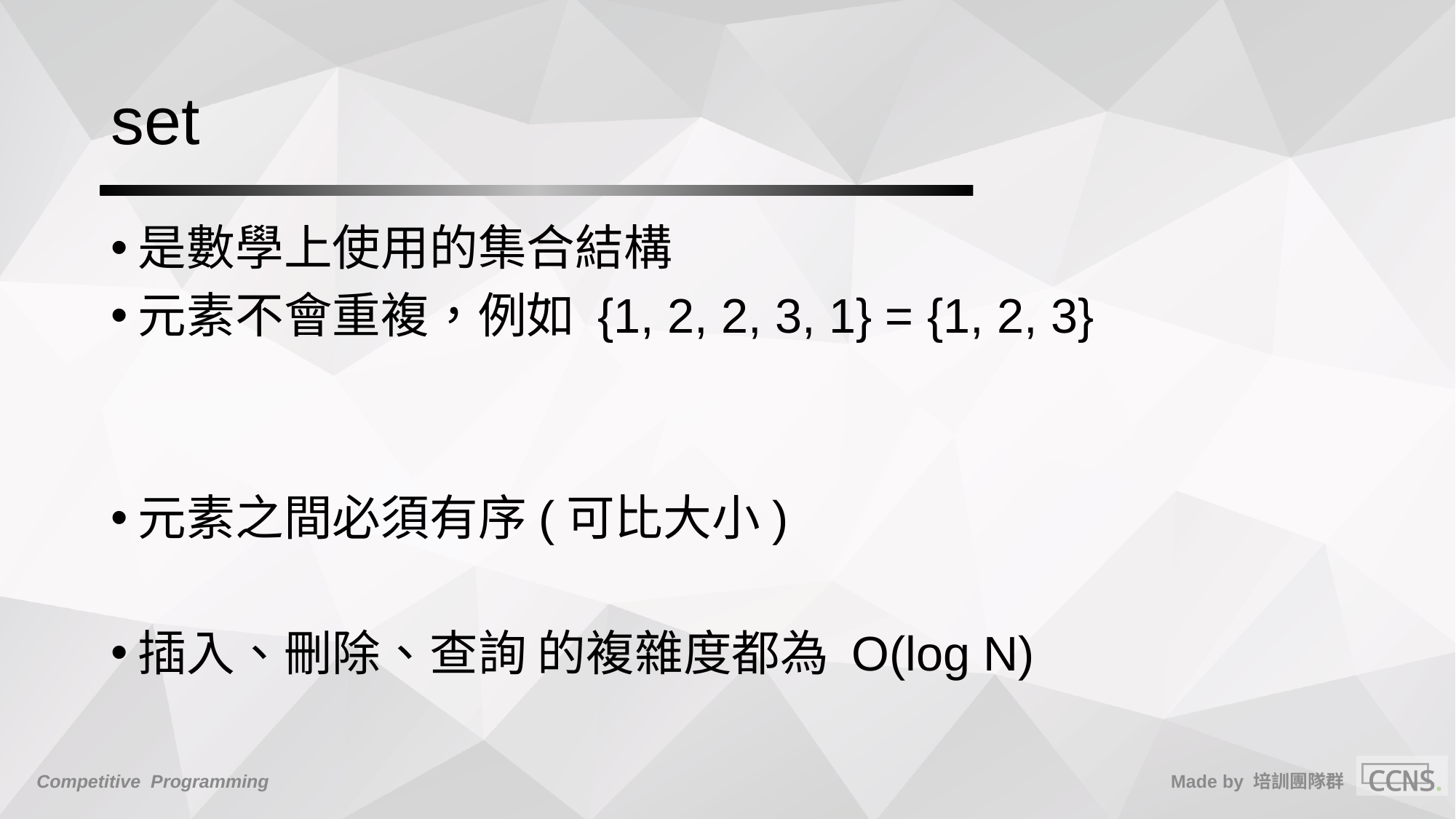

# set
是數學上使用的集合結構
元素不會重複，例如 {1, 2, 2, 3, 1} = {1, 2, 3}

元素之間必須有序(可比大小)

插入、刪除、查詢 的複雜度都為 O(log N)